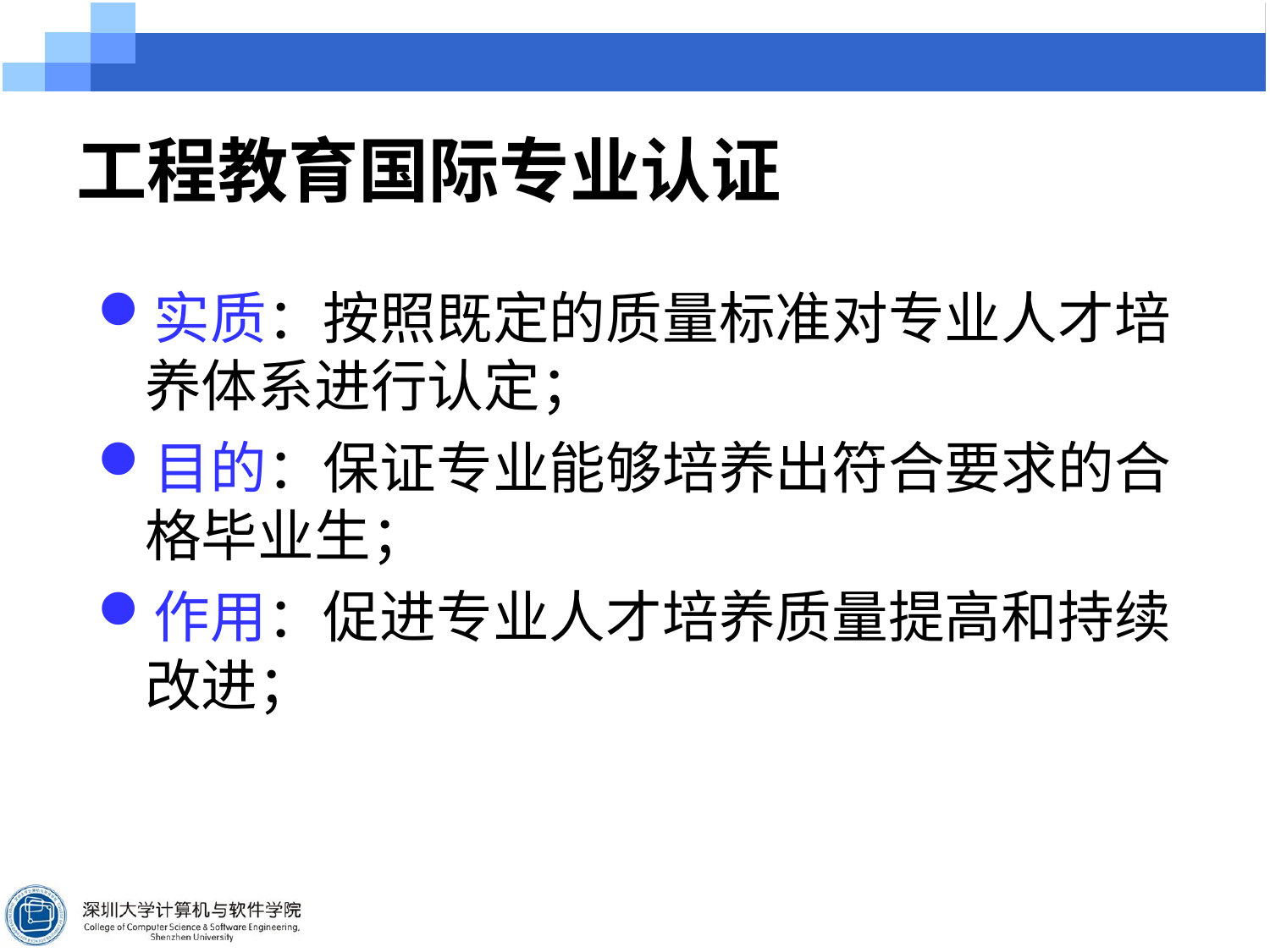

工程教育国际专业认证
实质：按照既定的质量标准对专业人才培养体系进行认定；
目的：保证专业能够培养出符合要求的合格毕业生；
作用：促进专业人才培养质量提高和持续改进；